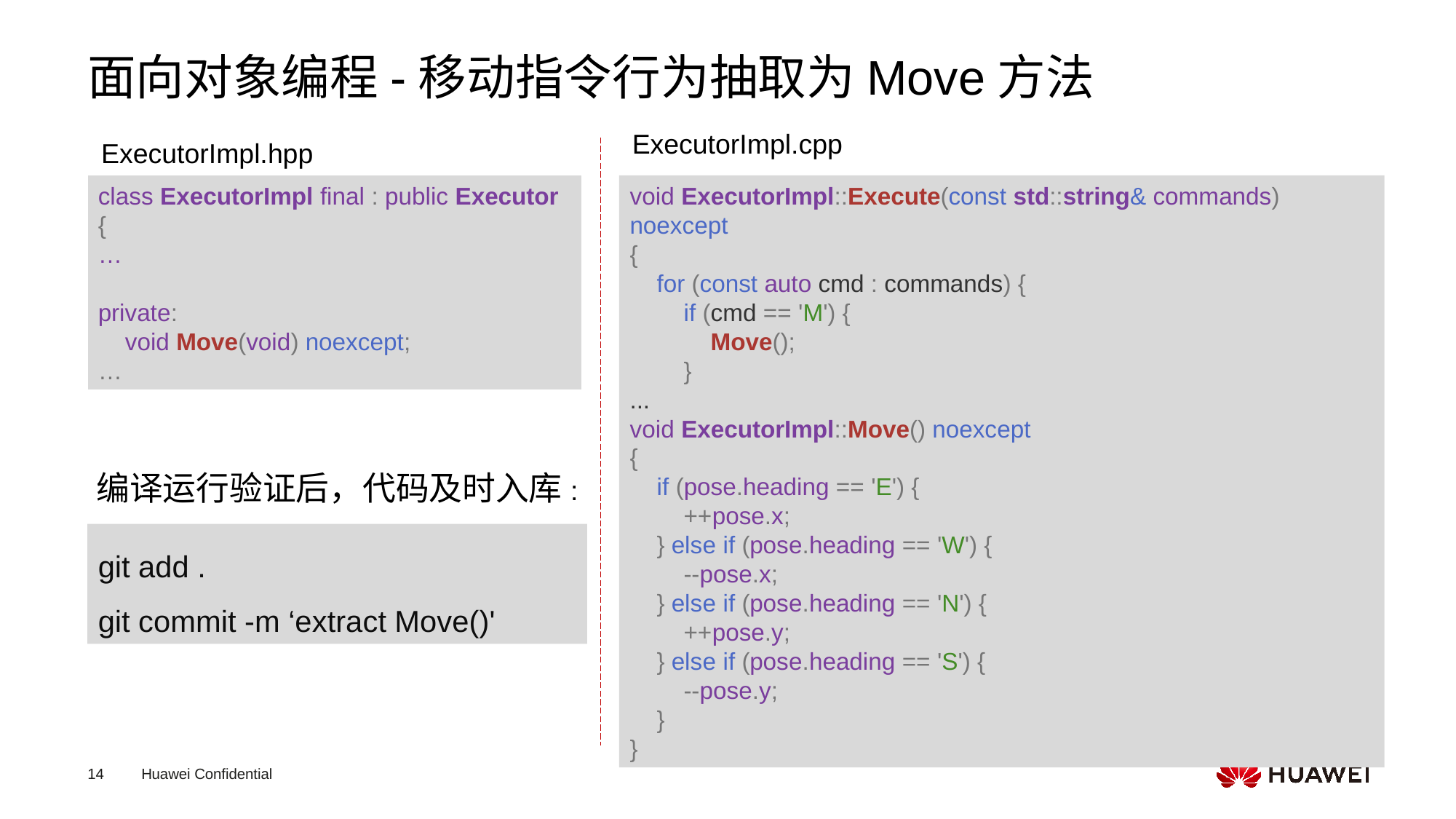

# 面向对象编程-移动指令行为抽取为Move方法
ExecutorImpl.cpp
ExecutorImpl.hpp
class ExecutorImpl final : public Executor
{
…
private:
    void Move(void) noexcept;
…
void ExecutorImpl::Execute(const std::string& commands) noexcept
{
    for (const auto cmd : commands) {
        if (cmd == 'M') {
            Move();
        }
...
void ExecutorImpl::Move() noexcept
{
    if (pose.heading == 'E') {
        ++pose.x;
    } else if (pose.heading == 'W') {
        --pose.x;
    } else if (pose.heading == 'N') {
        ++pose.y;
    } else if (pose.heading == 'S') {
        --pose.y;
    }
}
编译运行验证后，代码及时入库:
git add .
git commit -m ‘extract Move()'